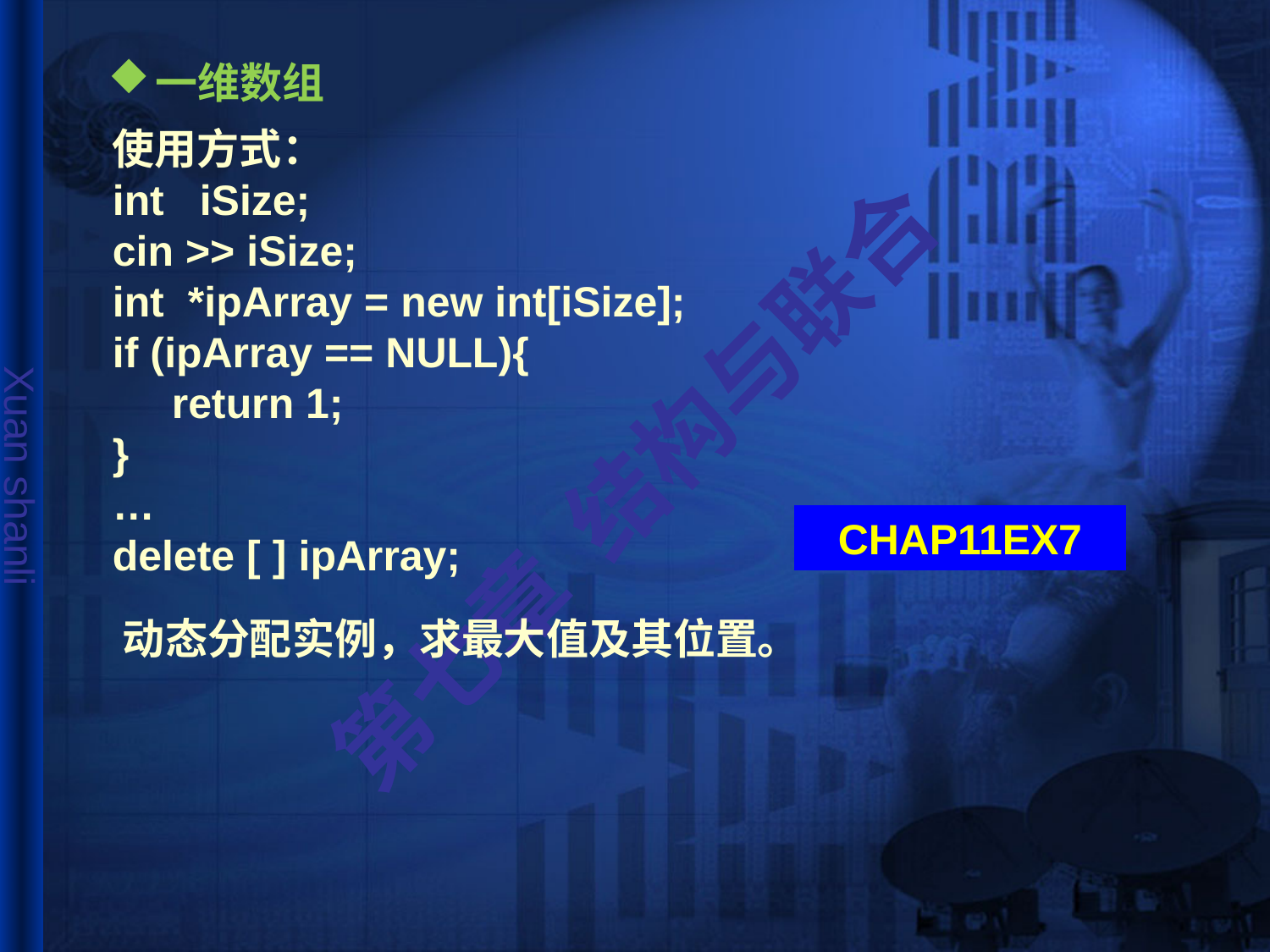

# 一维数组
使用方式：
int   iSize;
cin >> iSize;
int  *ipArray = new int[iSize];
if (ipArray == NULL){
     return 1;
}
…
delete [ ] ipArray;
CHAP11EX7
动态分配实例，求最大值及其位置。